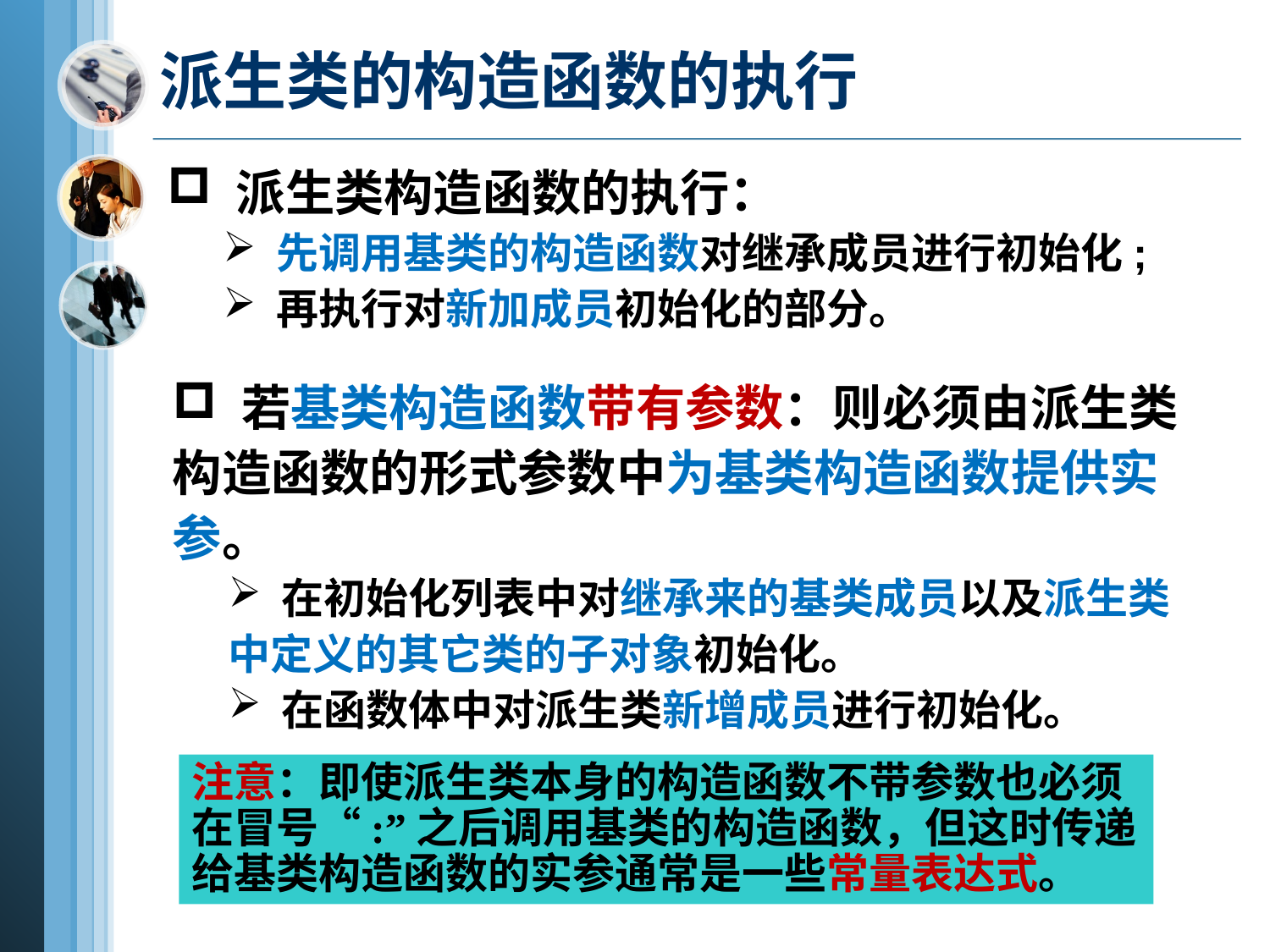

# 派生类的构造函数的执行
 派生类构造函数的执行：
 先调用基类的构造函数对继承成员进行初始化;
 再执行对新加成员初始化的部分。

 若基类构造函数带有参数：则必须由派生类构造函数的形式参数中为基类构造函数提供实参。
 在初始化列表中对继承来的基类成员以及派生类中定义的其它类的子对象初始化。
 在函数体中对派生类新增成员进行初始化。
注意：即使派生类本身的构造函数不带参数也必须
在冒号“:”之后调用基类的构造函数，但这时传递
给基类构造函数的实参通常是一些常量表达式。